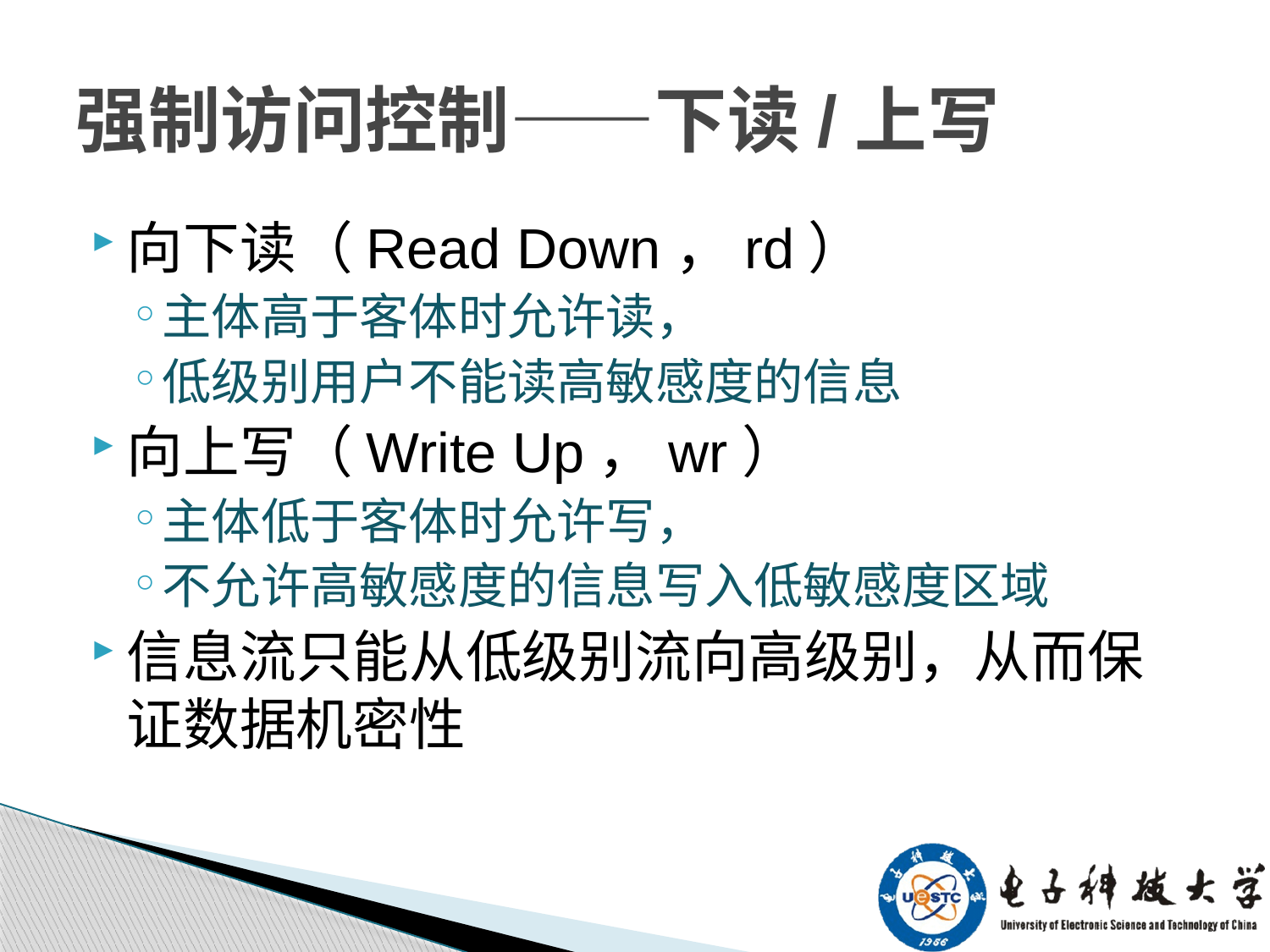

# 强制访问控制——下读/上写
向下读（Read Down，rd）
主体高于客体时允许读，
低级别用户不能读高敏感度的信息
向上写（Write Up，wr）
主体低于客体时允许写，
不允许高敏感度的信息写入低敏感度区域
信息流只能从低级别流向高级别，从而保证数据机密性